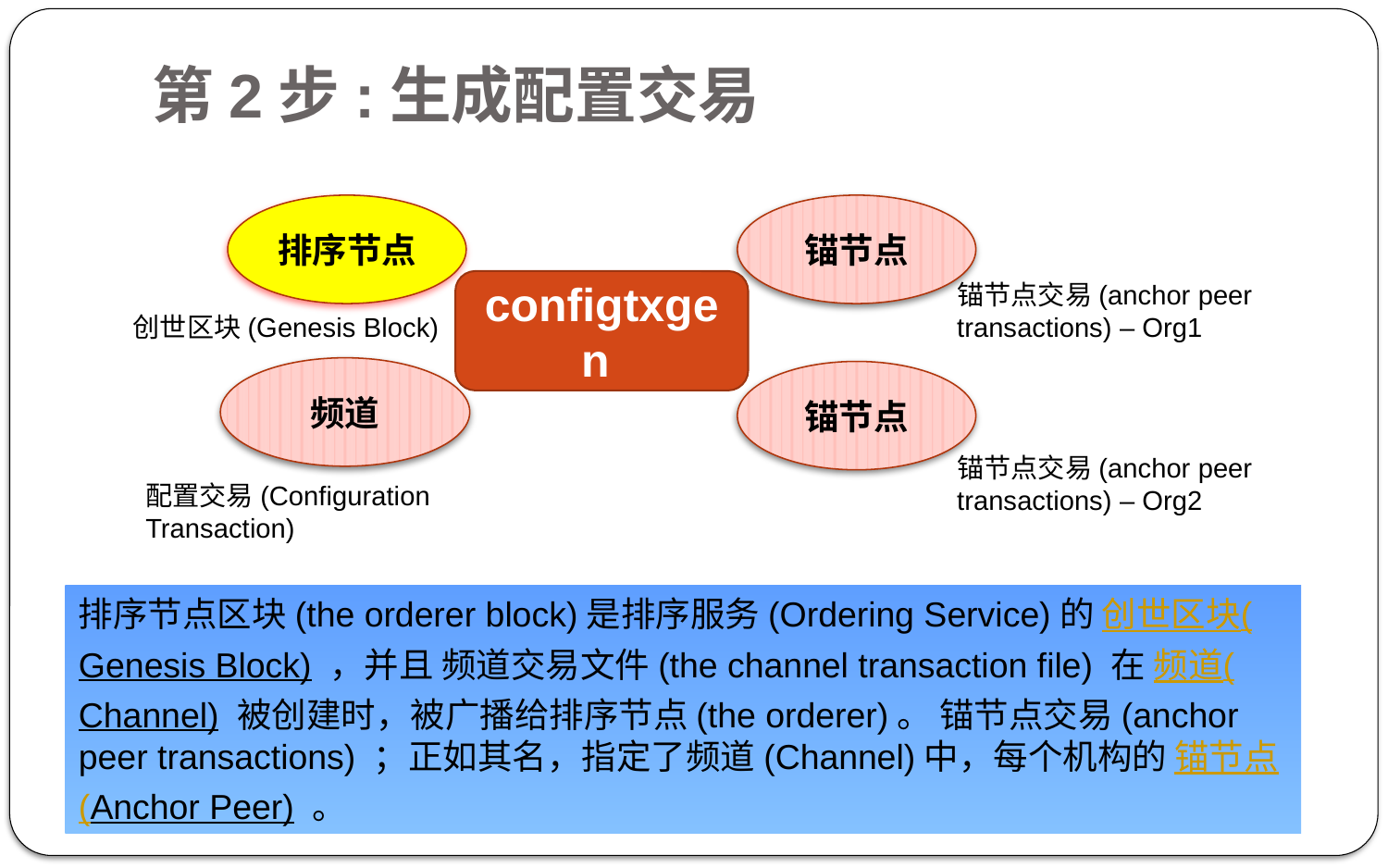

# 第2步:生成配置交易
排序节点
锚节点
configtxgen
锚节点交易(anchor peer transactions) – Org1
创世区块(Genesis Block)
频道
锚节点
锚节点交易(anchor peer transactions) – Org2
配置交易(Configuration Transaction)
排序节点区块(the orderer block)是排序服务(Ordering Service)的 创世区块(Genesis Block) ，并且 频道交易文件(the channel transaction file) 在 频道(Channel) 被创建时，被广播给排序节点(the orderer)。 锚节点交易(anchor peer transactions) ；正如其名，指定了频道(Channel)中，每个机构的 锚节点(Anchor Peer) 。